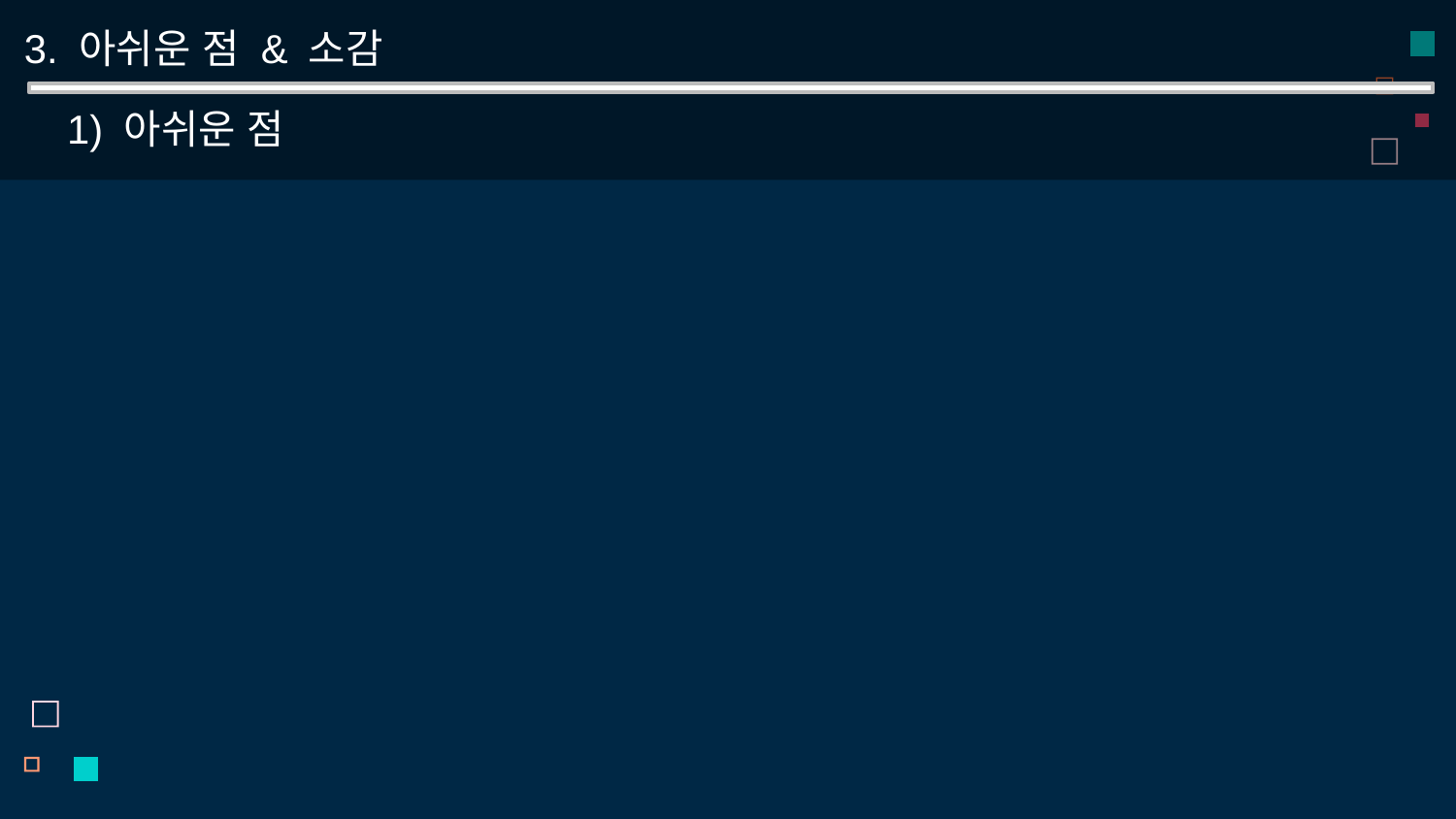

3. 아쉬운 점 & 소감

1) 아쉬운 점